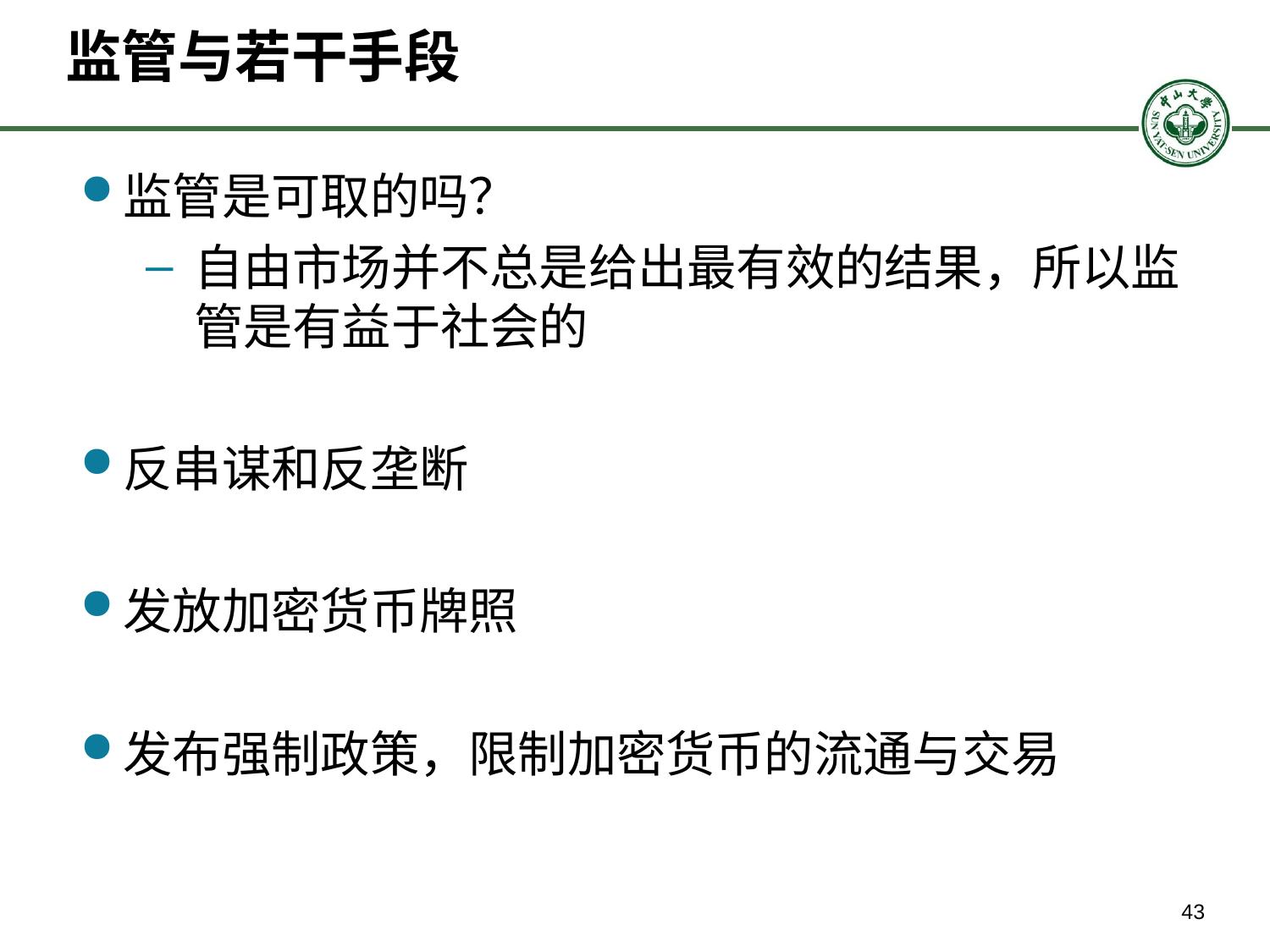

# 监管与若干手段
监管是可取的吗？
自由市场并不总是给出最有效的结果，所以监管是有益于社会的

反串谋和反垄断

发放加密货币牌照

发布强制政策，限制加密货币的流通与交易